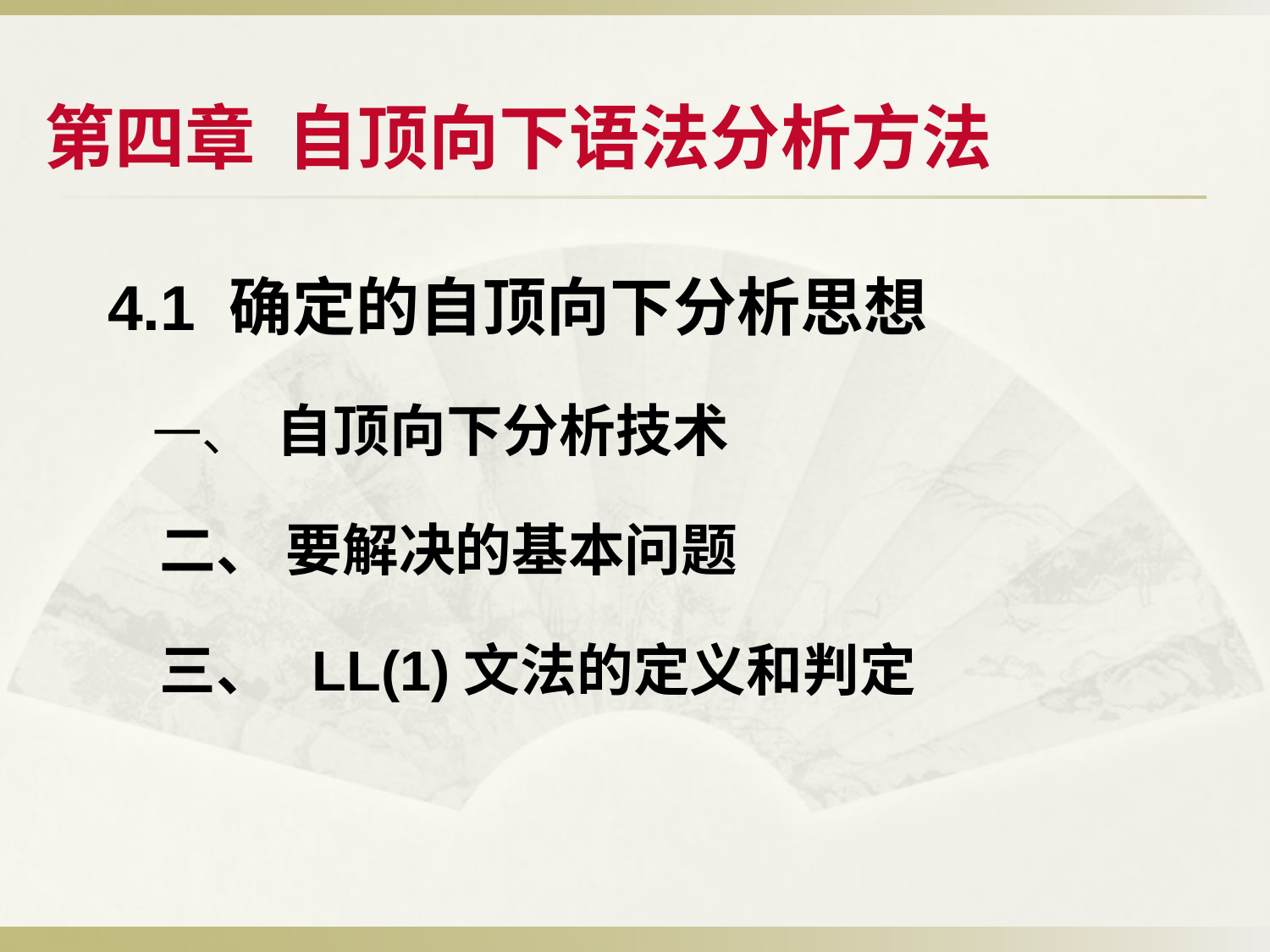

第四章  自顶向下语法分析方法
4.1 确定的自顶向下分析思想
   一、  自顶向下分析技术
   二、 要解决的基本问题
   三、  LL(1)文法的定义和判定